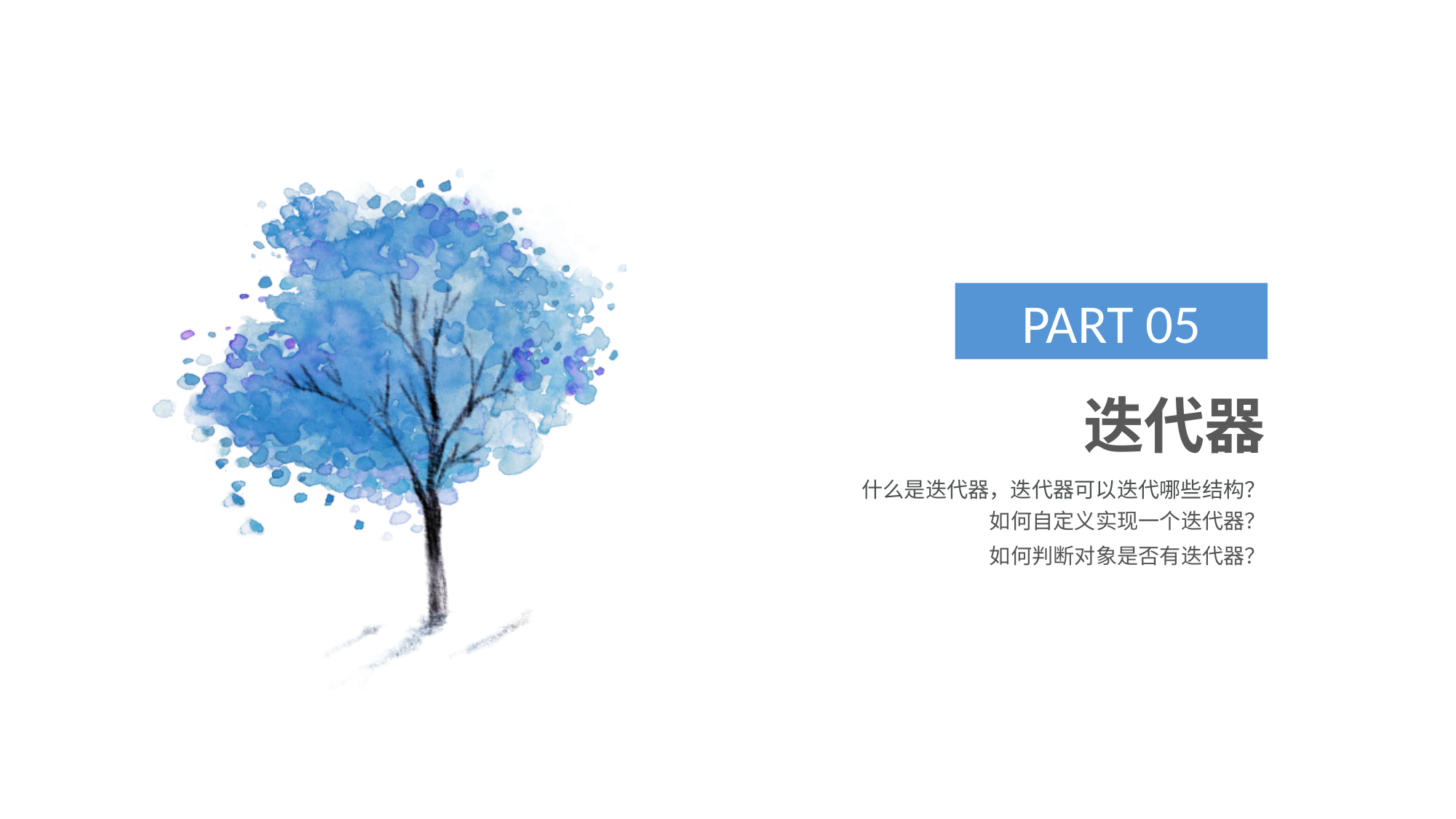

PART 05
迭代器
什么是迭代器，迭代器可以迭代哪些结构？
如何自定义实现一个迭代器？
如何判断对象是否有迭代器？